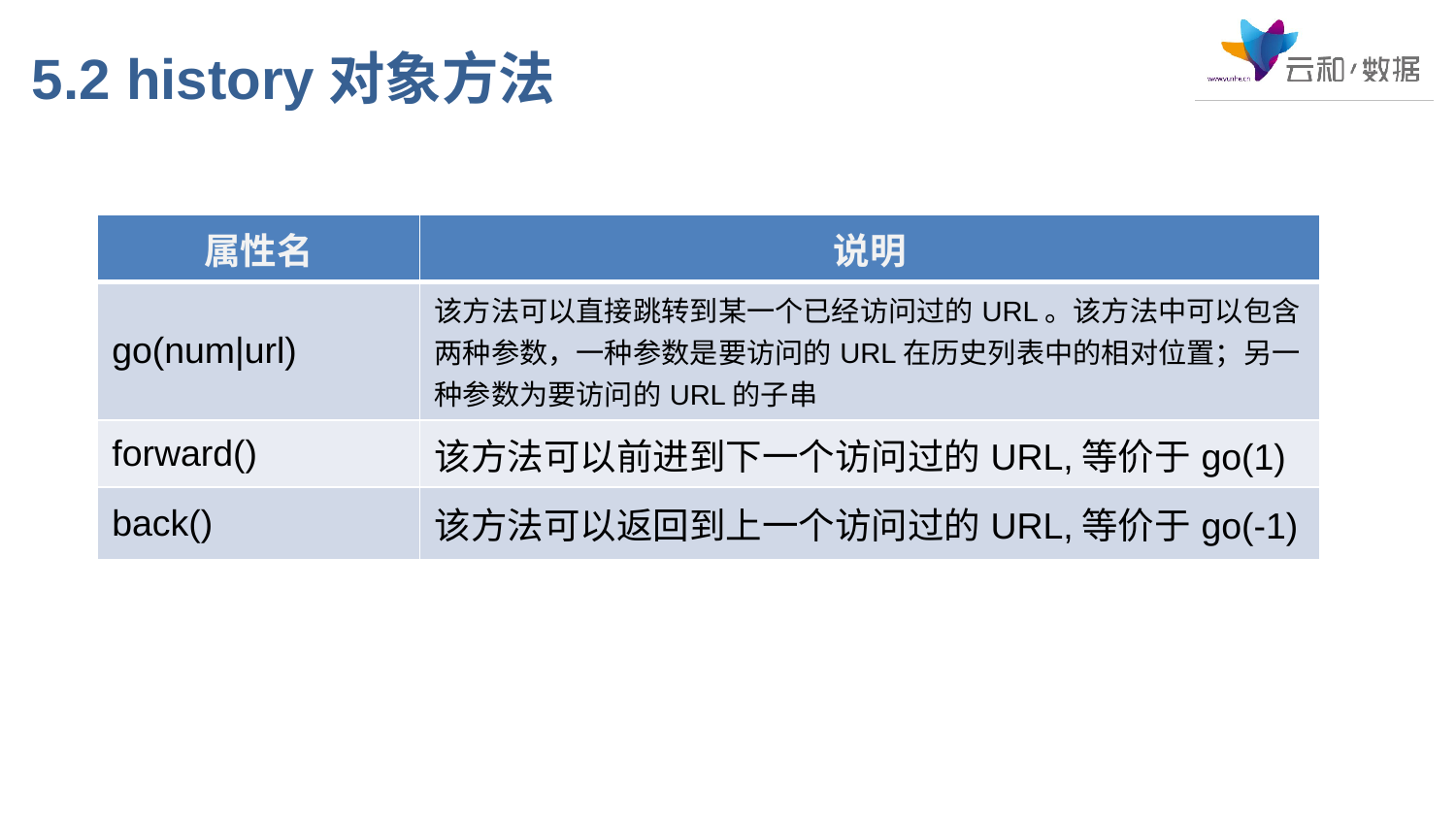

# 5.2 history对象方法
| 属性名 | 说明 |
| --- | --- |
| go(num|url) | 该方法可以直接跳转到某一个已经访问过的URL。该方法中可以包含两种参数，一种参数是要访问的URL在历史列表中的相对位置；另一种参数为要访问的URL的子串 |
| forward() | 该方法可以前进到下一个访问过的URL,等价于go(1) |
| back() | 该方法可以返回到上一个访问过的URL,等价于go(-1) |
17